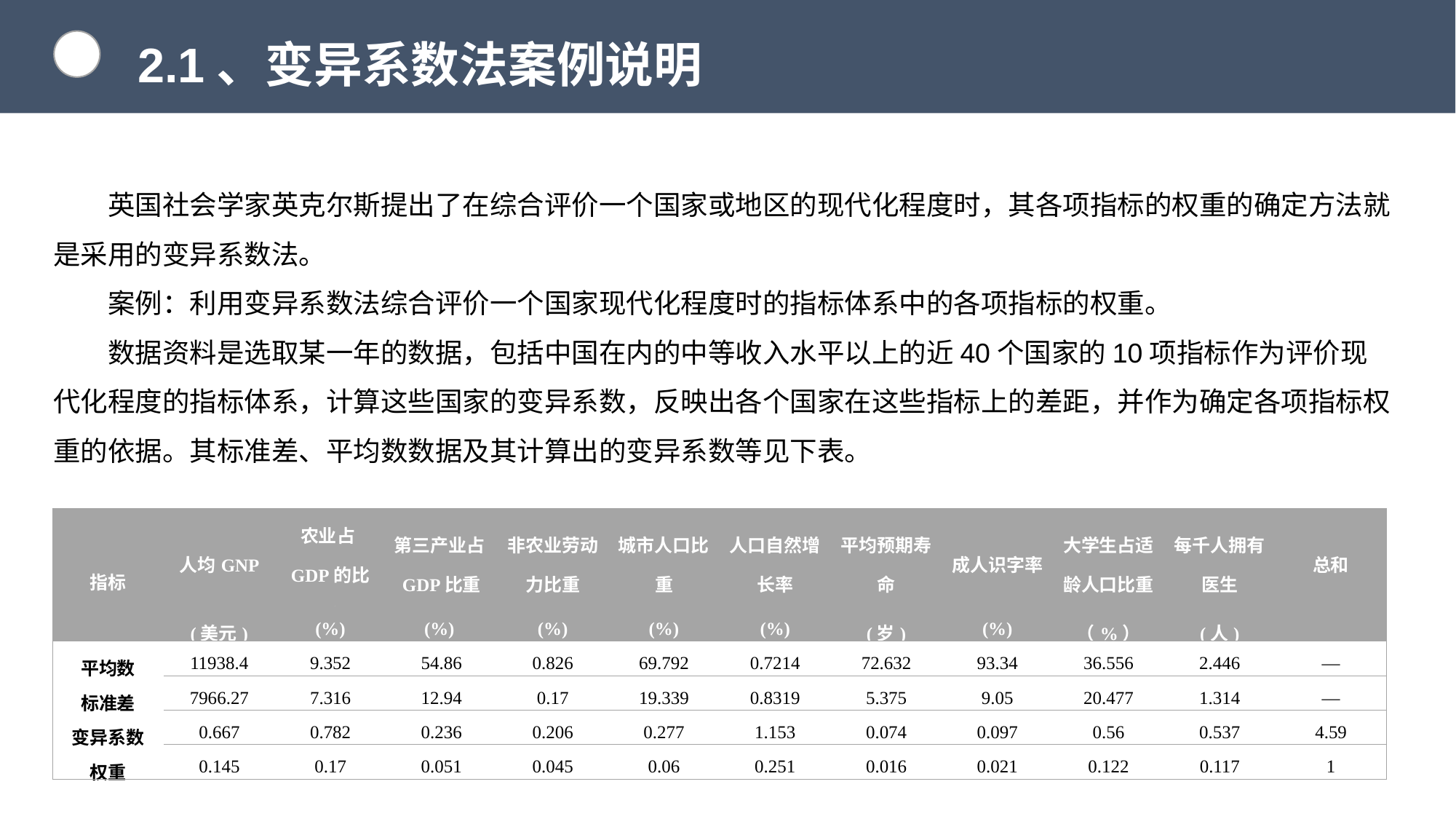

2.1、变异系数法案例说明
英国社会学家英克尔斯提出了在综合评价一个国家或地区的现代化程度时，其各项指标的权重的确定方法就是采用的变异系数法。
案例：利用变异系数法综合评价一个国家现代化程度时的指标体系中的各项指标的权重。
数据资料是选取某一年的数据，包括中国在内的中等收入水平以上的近40个国家的10项指标作为评价现代化程度的指标体系，计算这些国家的变异系数，反映出各个国家在这些指标上的差距，并作为确定各项指标权重的依据。其标准差、平均数数据及其计算出的变异系数等见下表。
| 指标 | 人均GNP | 农业占GDP的比重 | 第三产业占GDP比重 | 非农业劳动力比重 | 城市人口比重 | 人口自然增长率 | 平均预期寿命 | 成人识字率 | 大学生占适龄人口比重 | 每千人拥有医生 | 总和 |
| --- | --- | --- | --- | --- | --- | --- | --- | --- | --- | --- | --- |
|  | (美元) | (%) | (%) | (%) | (%) | (%) | (岁) | (%) | （%） | (人) |  |
| 平均数 | 11938.4 | 9.352 | 54.86 | 0.826 | 69.792 | 0.7214 | 72.632 | 93.34 | 36.556 | 2.446 | — |
| 标准差 | 7966.27 | 7.316 | 12.94 | 0.17 | 19.339 | 0.8319 | 5.375 | 9.05 | 20.477 | 1.314 | — |
| 变异系数 | 0.667 | 0.782 | 0.236 | 0.206 | 0.277 | 1.153 | 0.074 | 0.097 | 0.56 | 0.537 | 4.59 |
| 权重 | 0.145 | 0.17 | 0.051 | 0.045 | 0.06 | 0.251 | 0.016 | 0.021 | 0.122 | 0.117 | 1 |